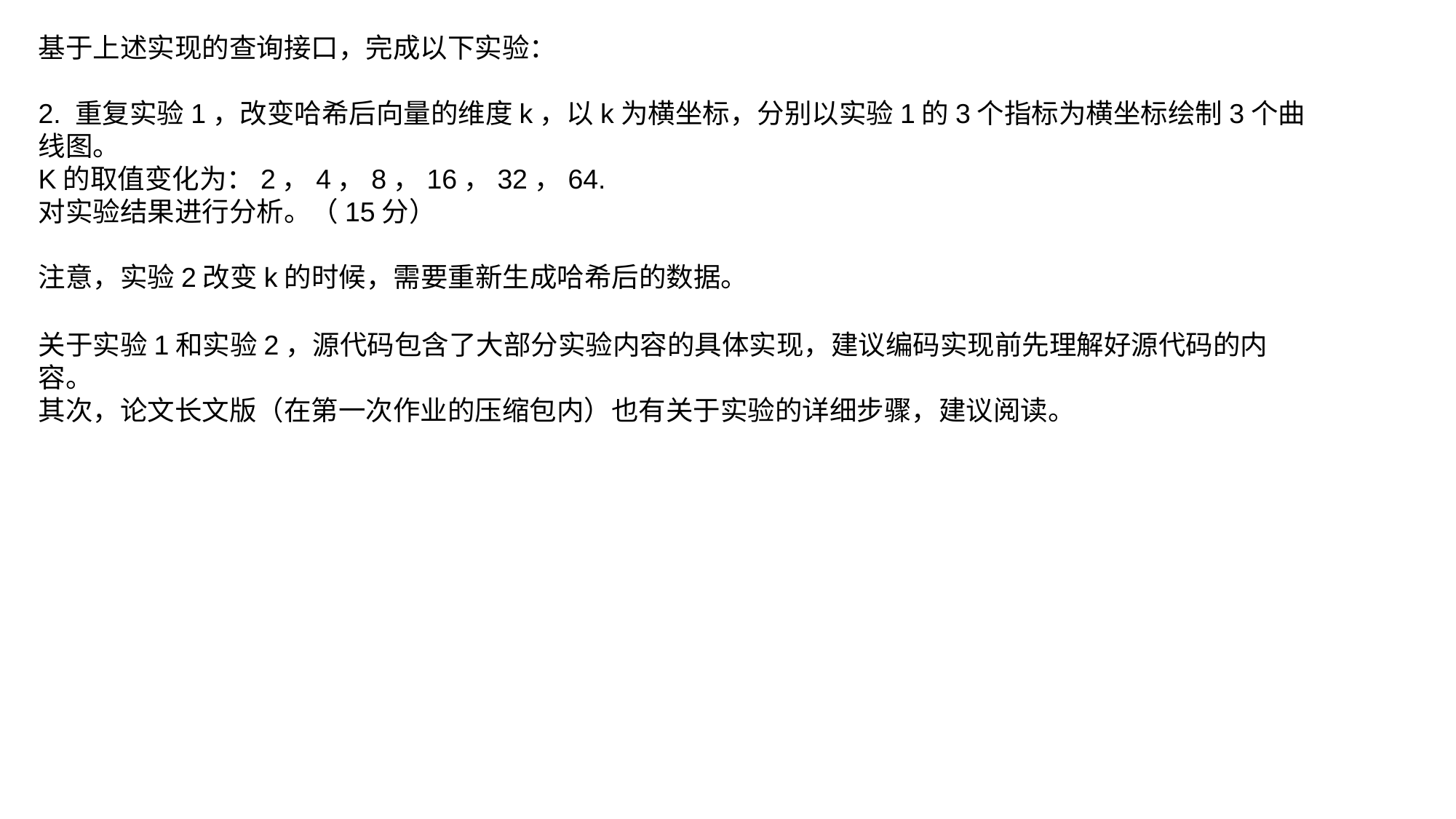

基于上述实现的查询接口，完成以下实验：

2. 重复实验1，改变哈希后向量的维度k，以k为横坐标，分别以实验1的3个指标为横坐标绘制3个曲线图。
K的取值变化为：2，4，8，16，32，64.
对实验结果进行分析。（15分）

注意，实验2改变k的时候，需要重新生成哈希后的数据。
关于实验1和实验2，源代码包含了大部分实验内容的具体实现，建议编码实现前先理解好源代码的内容。
其次，论文长文版（在第一次作业的压缩包内）也有关于实验的详细步骤，建议阅读。